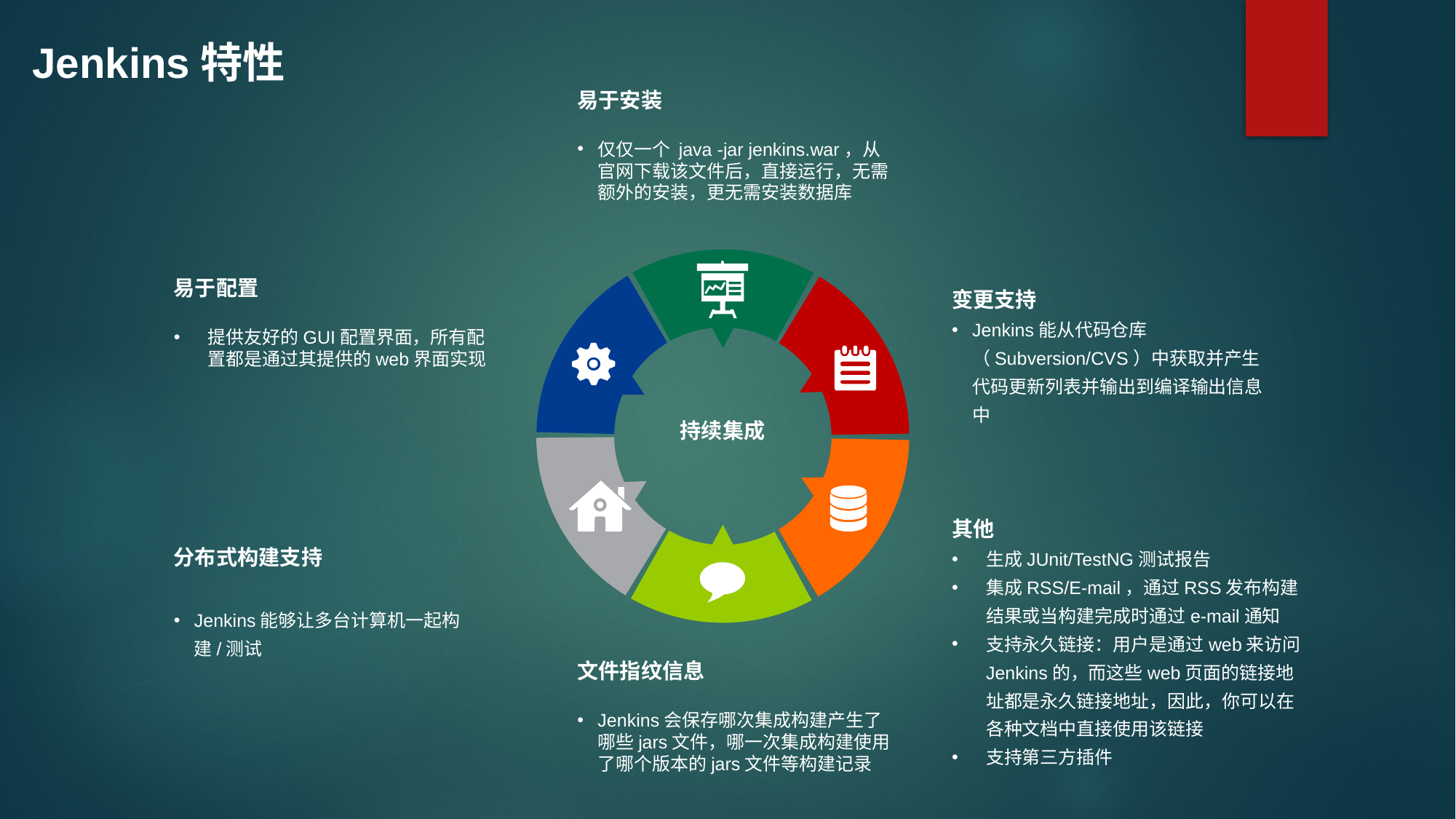

Jenkins特性
易于安装

仅仅一个 java -jar jenkins.war，从官网下载该文件后，直接运行，无需额外的安装，更无需安装数据库

易于配置

提供友好的GUI配置界面，所有配置都是通过其提供的web界面实现
变更支持
Jenkins能从代码仓库（Subversion/CVS）中获取并产生代码更新列表并输出到编译输出信息中

持续集成

其他
生成JUnit/TestNG测试报告
集成RSS/E-mail，通过RSS发布构建结果或当构建完成时通过e-mail通知
支持永久链接：用户是通过web来访问Jenkins的，而这些web页面的链接地址都是永久链接地址，因此，你可以在各种文档中直接使用该链接
支持第三方插件

分布式构建支持

Jenkins能够让多台计算机一起构建/测试

文件指纹信息

Jenkins会保存哪次集成构建产生了哪些jars文件，哪一次集成构建使用了哪个版本的jars文件等构建记录